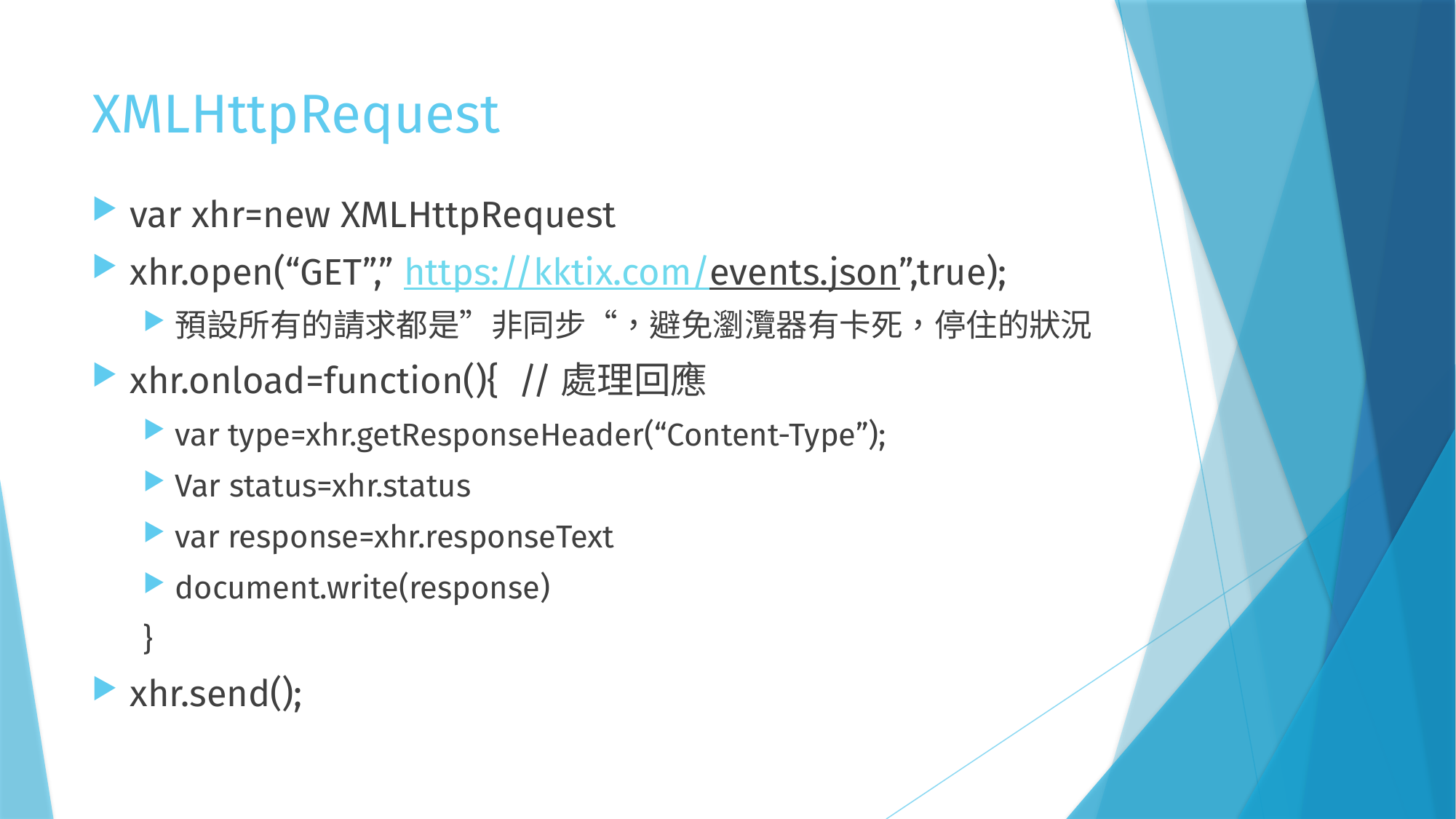

# XMLHttpRequest
var xhr=new XMLHttpRequest
xhr.open(“GET”,” https://kktix.com/events.json”,true);
預設所有的請求都是”非同步“，避免瀏灠器有卡死，停住的狀況
xhr.onload=function(){  //處理回應
var type=xhr.getResponseHeader(“Content-Type”);
Var status=xhr.status
var response=xhr.responseText
document.write(response)
}
xhr.send();